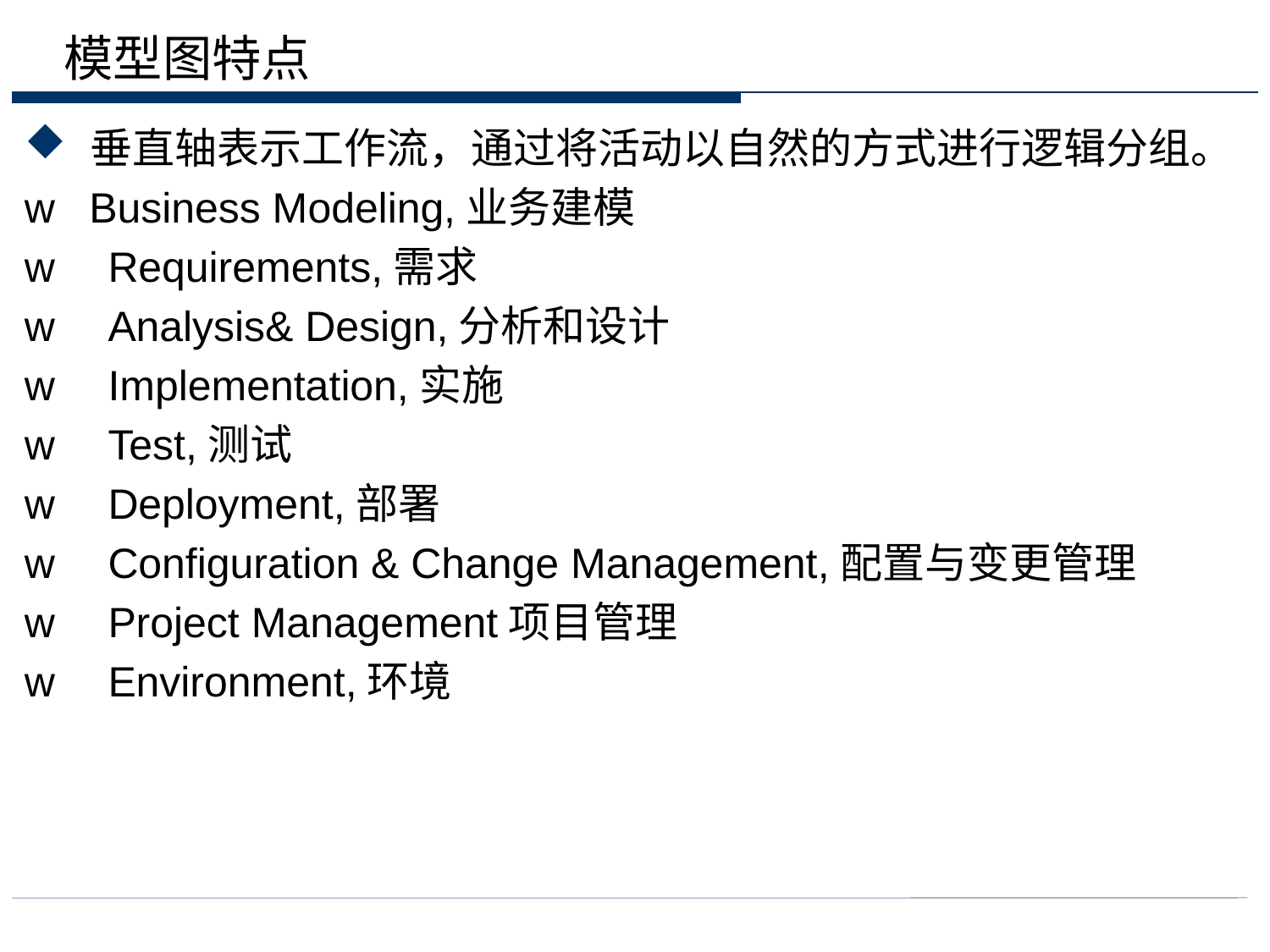

# 模型图特点
垂直轴表示工作流，通过将活动以自然的方式进行逻辑分组。
w   Business Modeling,业务建模
w     Requirements,需求
w     Analysis& Design,分析和设计
w     Implementation,实施
w     Test,测试
w     Deployment,部署
w     Configuration & Change Management,配置与变更管理
w     Project Management项目管理
w     Environment,环境

23